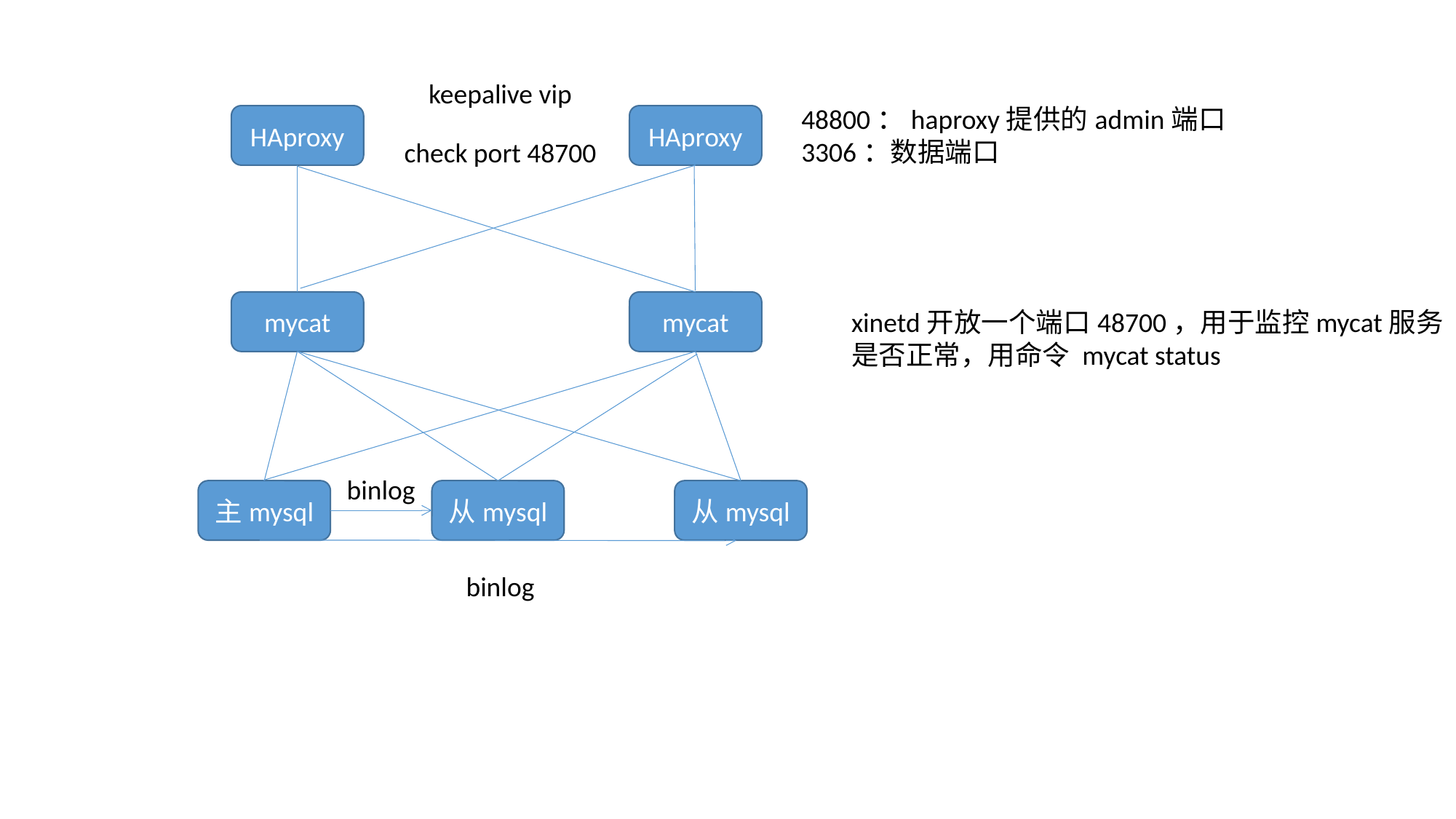

keepalive vip
48800：haproxy提供的admin端口
3306：数据端口
HAproxy
HAproxy
check port 48700
mycat
mycat
xinetd开放一个端口48700，用于监控mycat服务
是否正常，用命令 mycat status
binlog
主mysql
从mysql
从mysql
binlog